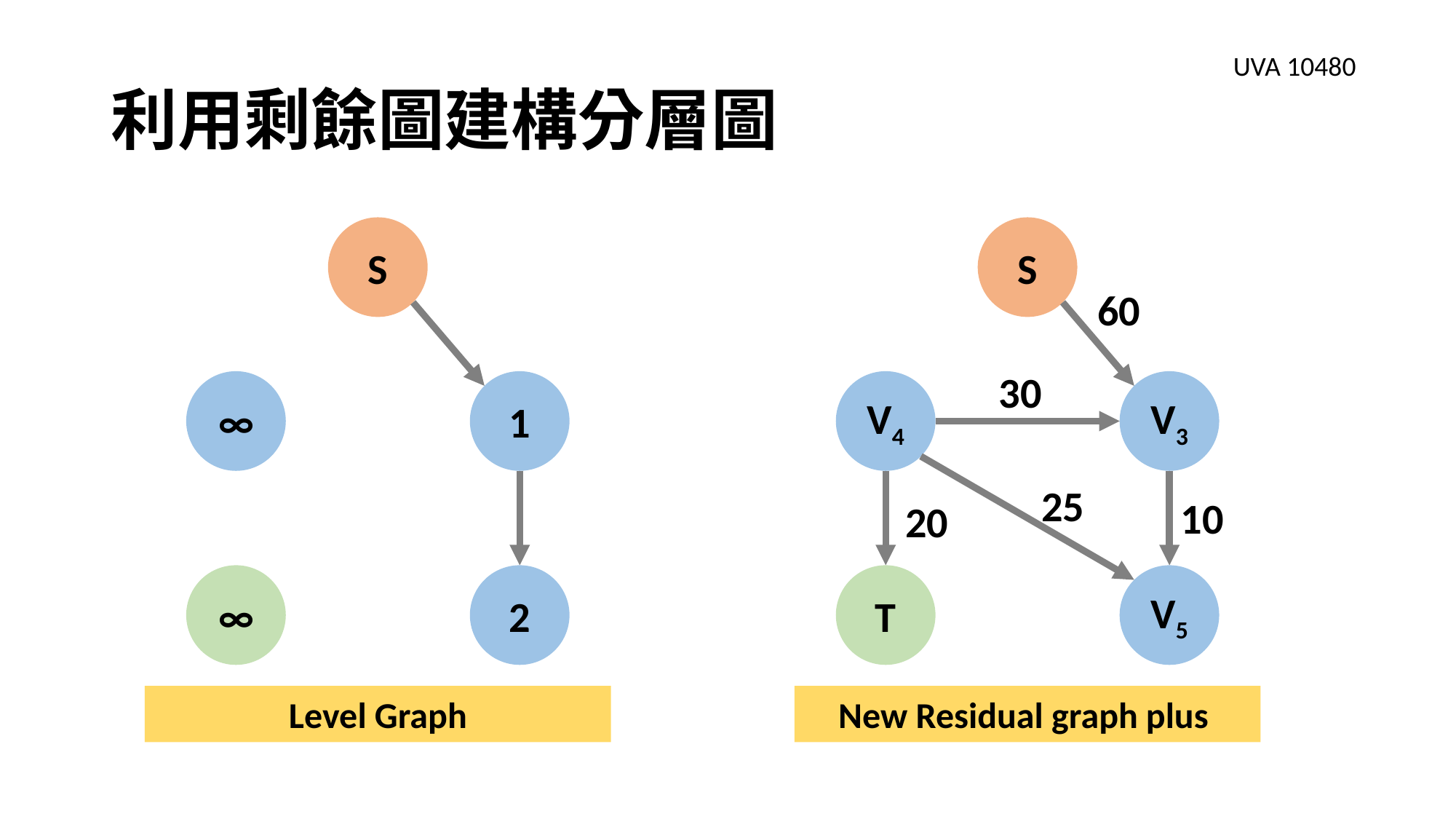

# 利用剩餘圖建構分層圖
UVA 10480
S
S
60
30
∞
1
V4
V3
25
10
20
2
V5
∞
T
Level Graph
New Residual graph plus